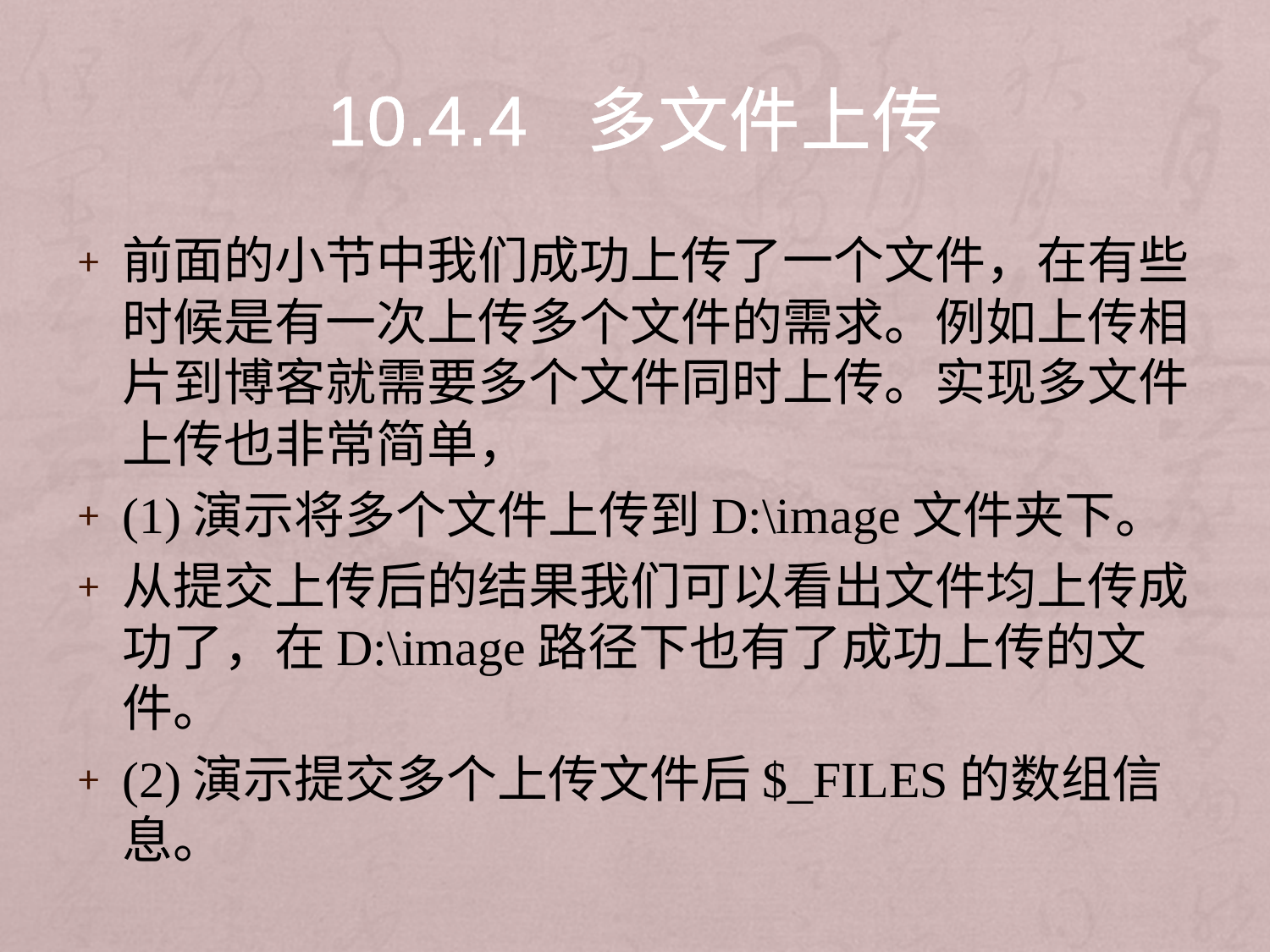

# 10.4.4  多文件上传
前面的小节中我们成功上传了一个文件，在有些时候是有一次上传多个文件的需求。例如上传相片到博客就需要多个文件同时上传。实现多文件上传也非常简单，
(1)演示将多个文件上传到D:\image文件夹下。
从提交上传后的结果我们可以看出文件均上传成功了，在D:\image路径下也有了成功上传的文件。
(2)演示提交多个上传文件后$_FILES的数组信息。